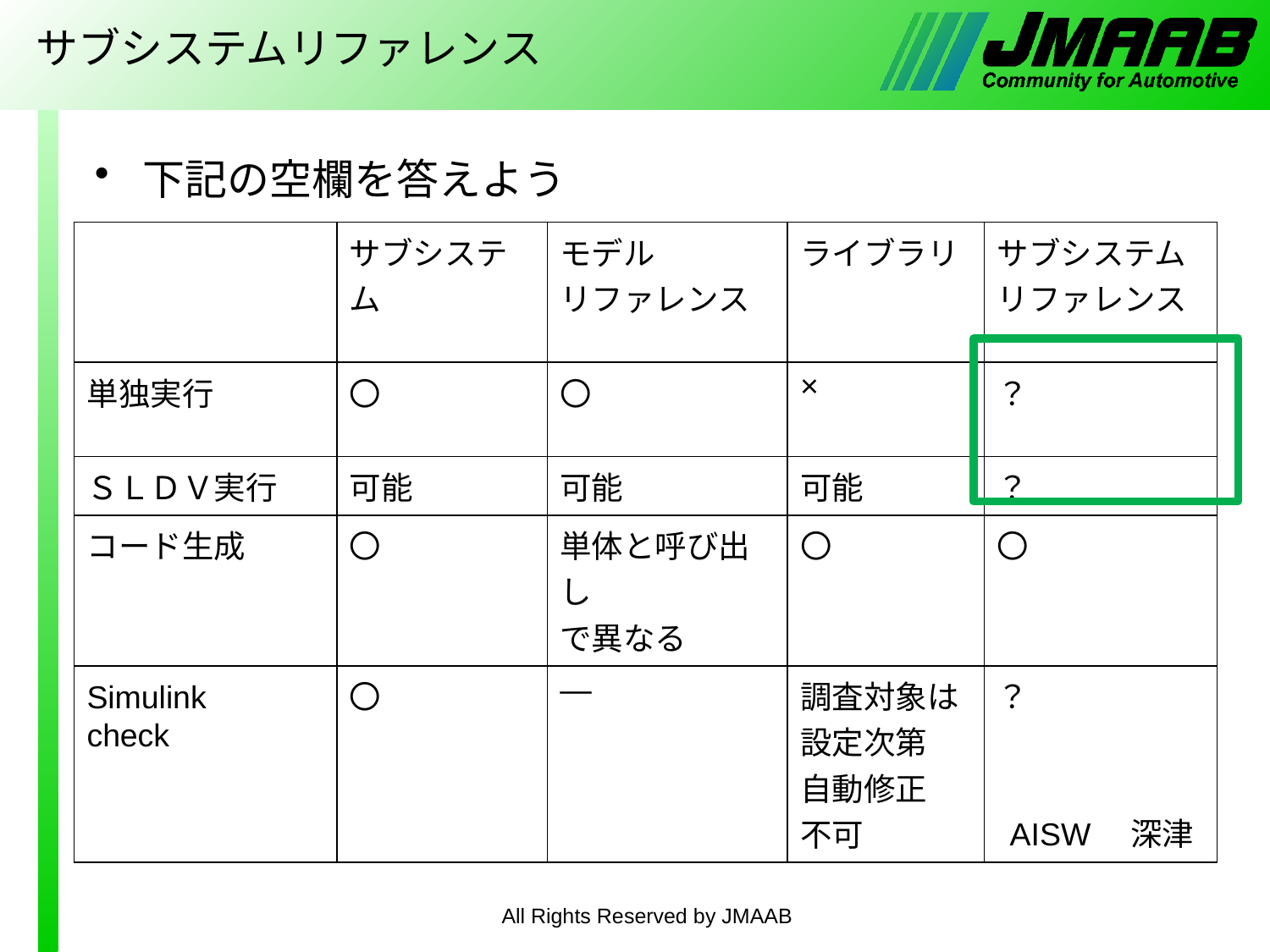

# サブシステムリファレンス
下記の空欄を答えよう
|  | サブシステム | モデル リファレンス | ライブラリ | サブシステム リファレンス |
| --- | --- | --- | --- | --- |
| 単独実行 | 〇 | 〇 | × | ？ |
| ＳＬＤＶ実行 | 可能 | 可能 | 可能 | ？ |
| コード生成 | 〇 | 単体と呼び出し で異なる | 〇 | 〇 |
| Simulink　check | 〇 | ― | 調査対象は設定次第 自動修正 不可 | ？ |

AISW　深津